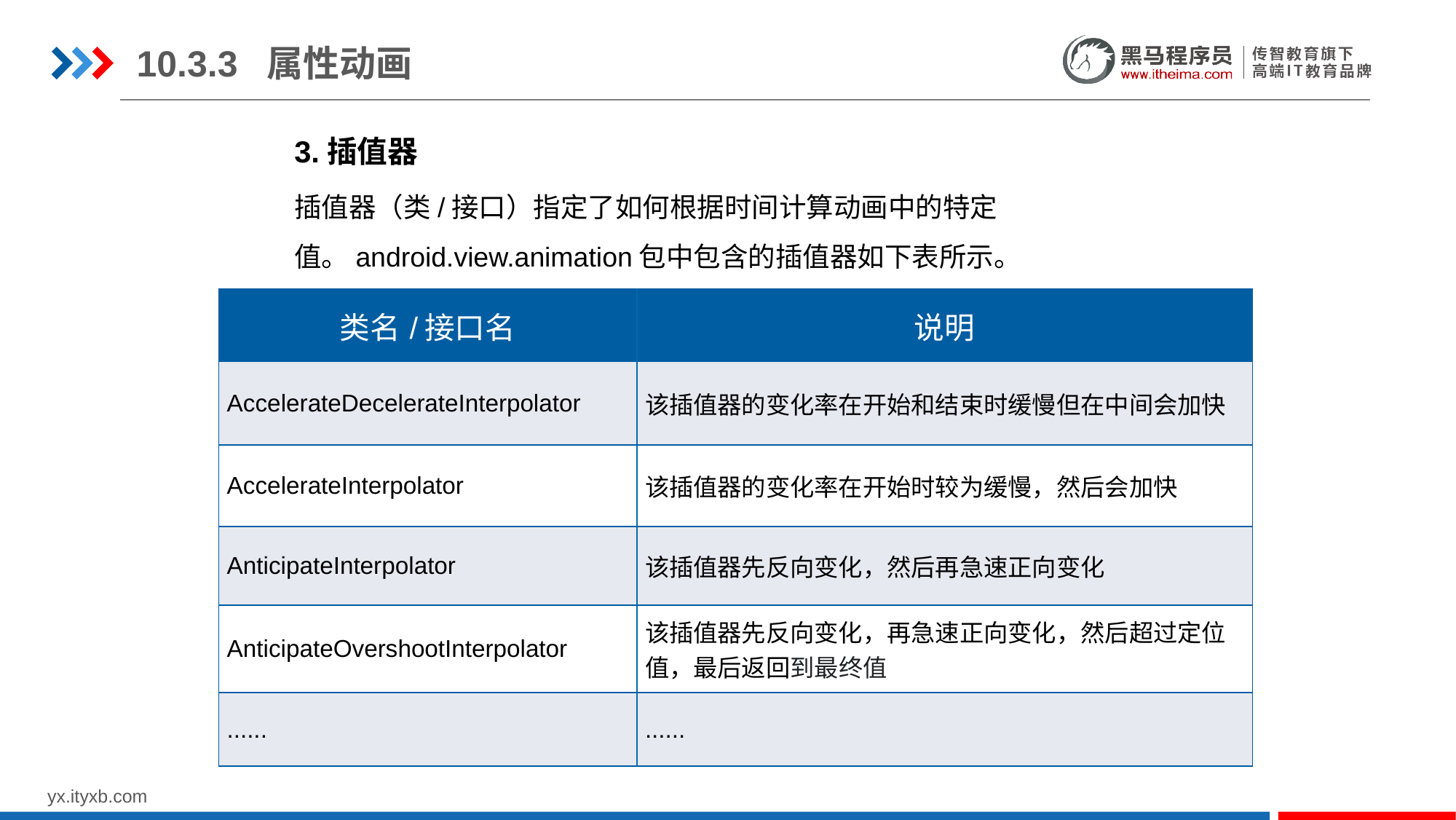

10.3.3  属性动画
3.插值器
插值器（类/接口）指定了如何根据时间计算动画中的特定值。android.view.animation包中包含的插值器如下表所示。
| 类名/接口名 | 说明 |
| --- | --- |
| AccelerateDecelerateInterpolator | 该插值器的变化率在开始和结束时缓慢但在中间会加快 |
| AccelerateInterpolator | 该插值器的变化率在开始时较为缓慢，然后会加快 |
| AnticipateInterpolator | 该插值器先反向变化，然后再急速正向变化 |
| AnticipateOvershootInterpolator | 该插值器先反向变化，再急速正向变化，然后超过定位值，最后返回到最终值 |
| ...... | ...... |